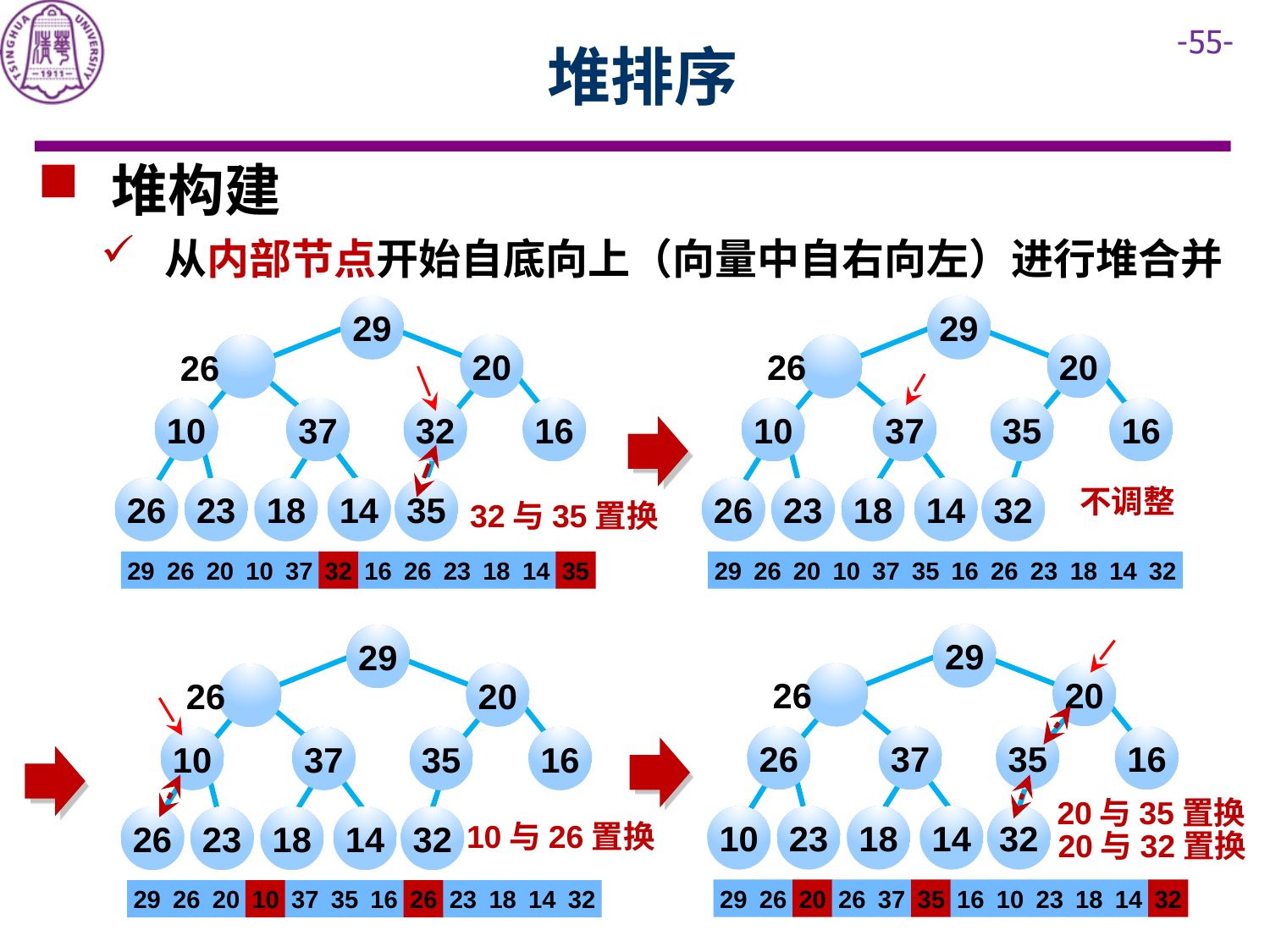

# 堆排序
 堆构建
从内部节点开始自底向上（向量中自右向左）进行堆合并
29
29

20
20
26
26

10
37
35
16
10
37
32
16

不调整
26
23
18
14
32
26
23
18
14
35
32与35置换
29
26
20
10
37
35
16
26
23
18
14
32
29
26
20
10
37
32
16
26
23
18
14
35
29
29

20
26
20
26

26
37
35
16
10
37
35
16

20与35置换
10
23
18
14
32
26
23
18
14
32
10与26置换
20与32置换
29
26
20
26
37
35
16
10
23
18
14
32
29
26
20
10
37
35
16
26
23
18
14
32